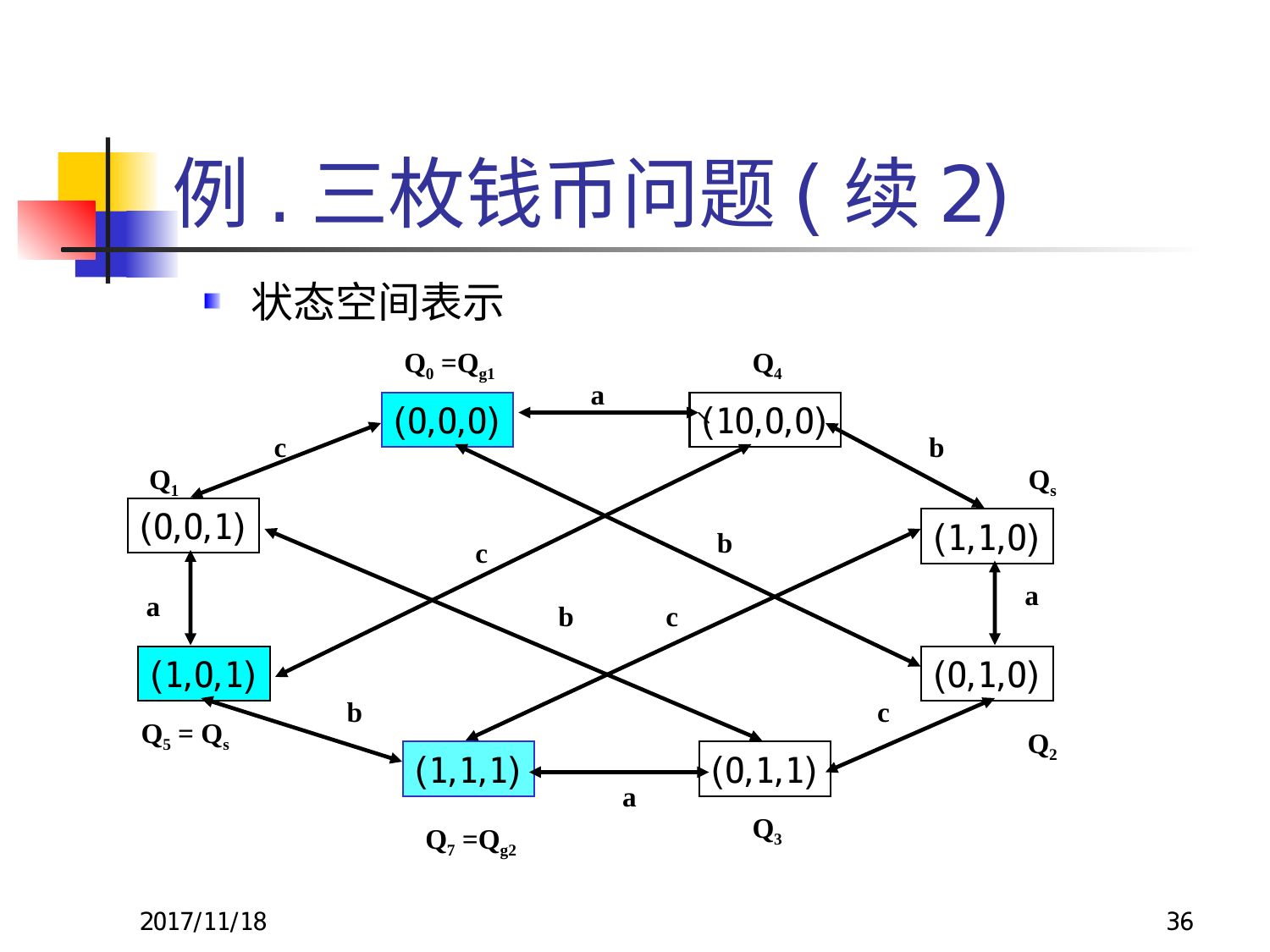

# 例.三枚钱币问题(续2)
状态空间表示
Q0 =Qg1
Q4
a
(0,0,0)
(10,0,0)

c

b

Q1
Qs
(0,0,1)
(1,1,0)
b

c

a
a
b
c
(1,0,1)
(0,1,0)
b
c

Q5 = Qs
Q2
(1,1,1)
(0,1,1)

a
Q3
Q7 =Qg2
2017/11/18
36